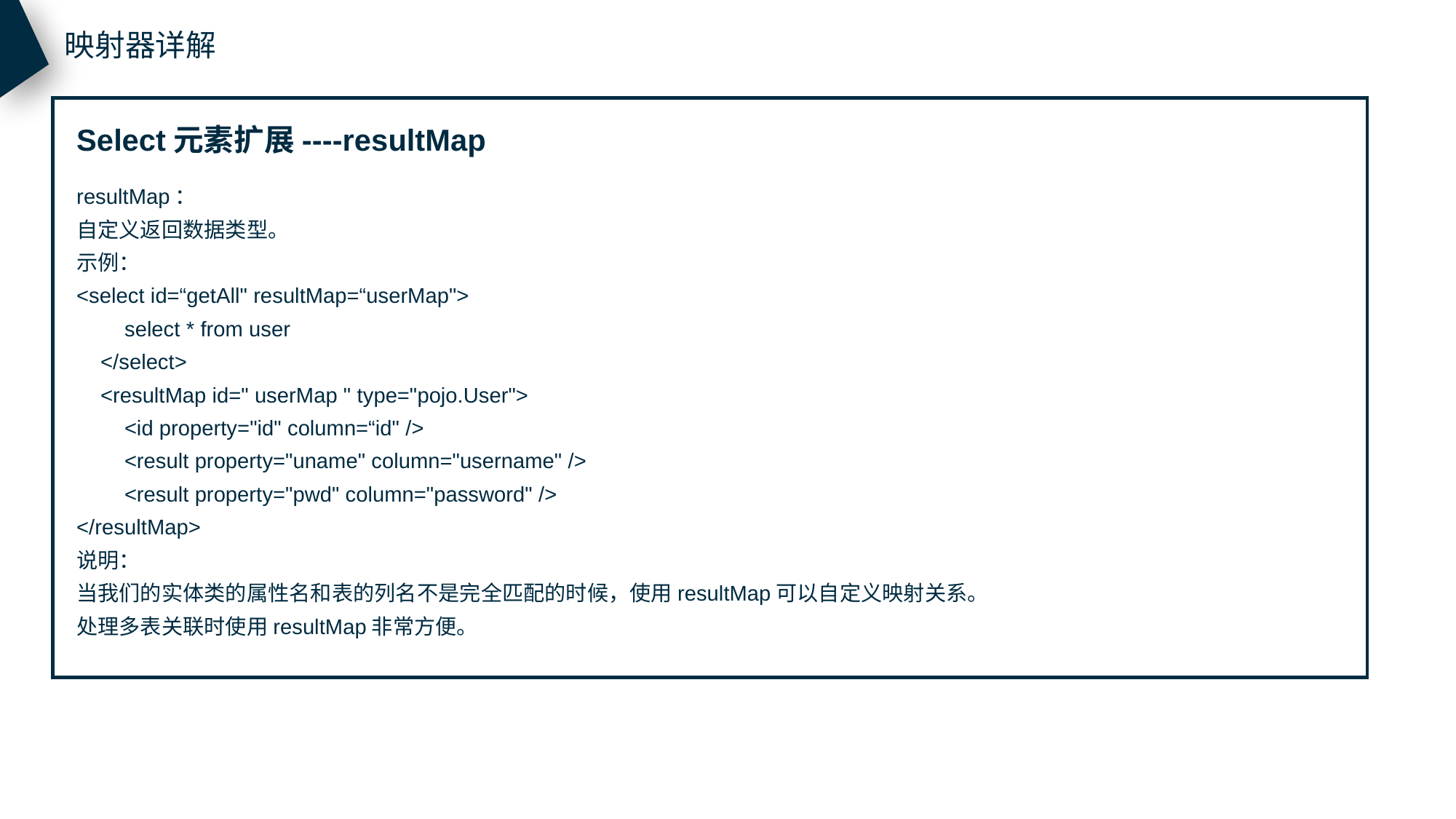

映射器详解

Select元素扩展----resultMap
resultMap：
自定义返回数据类型。
示例：
<select id=“getAll" resultMap=“userMap">
        select * from user
    </select>
    <resultMap id=" userMap " type="pojo.User">
        <id property="id" column=“id" />
        <result property="uname" column="username" />
        <result property="pwd" column="password" />
</resultMap>
说明：
当我们的实体类的属性名和表的列名不是完全匹配的时候，使用resultMap可以自定义映射关系。
处理多表关联时使用resultMap非常方便。